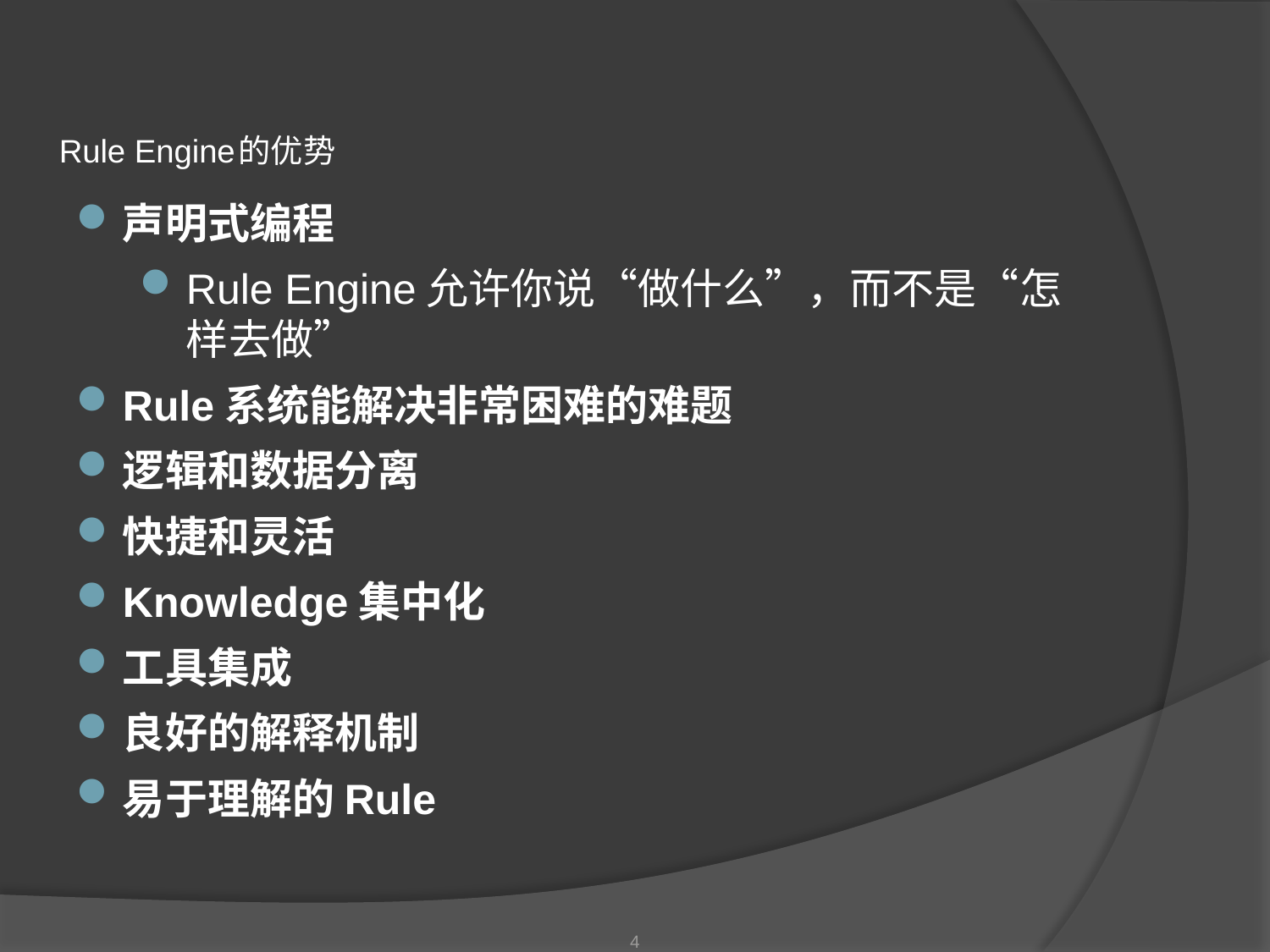

# Rule Engine的优势
声明式编程
Rule Engine允许你说“做什么”，而不是“怎样去做”
Rule系统能解决非常困难的难题
逻辑和数据分离
快捷和灵活
Knowledge集中化
工具集成
良好的解释机制
易于理解的Rule
4